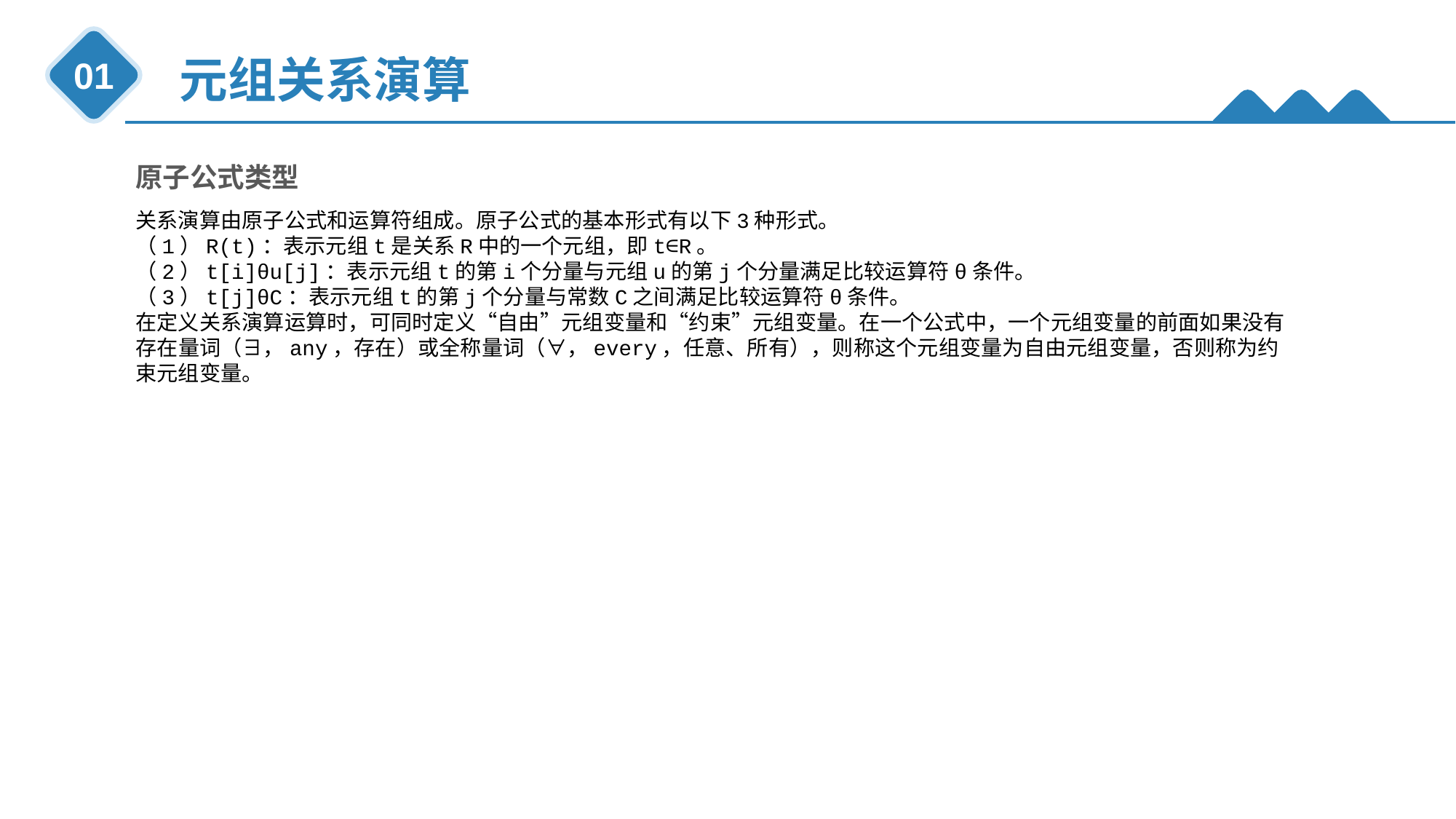

元组关系演算
01

原子公式类型
关系演算由原子公式和运算符组成。原子公式的基本形式有以下3种形式。
（1）R(t)：表示元组t是关系R中的一个元组，即t∈R。
（2）t[i]θu[j]：表示元组t的第i个分量与元组u的第j个分量满足比较运算符θ条件。
（3）t[j]θC：表示元组t的第j个分量与常数C之间满足比较运算符θ条件。
在定义关系演算运算时，可同时定义“自由”元组变量和“约束”元组变量。在一个公式中，一个元组变量的前面如果没有存在量词（∃，any，存在）或全称量词（∀，every，任意、所有），则称这个元组变量为自由元组变量，否则称为约束元组变量。